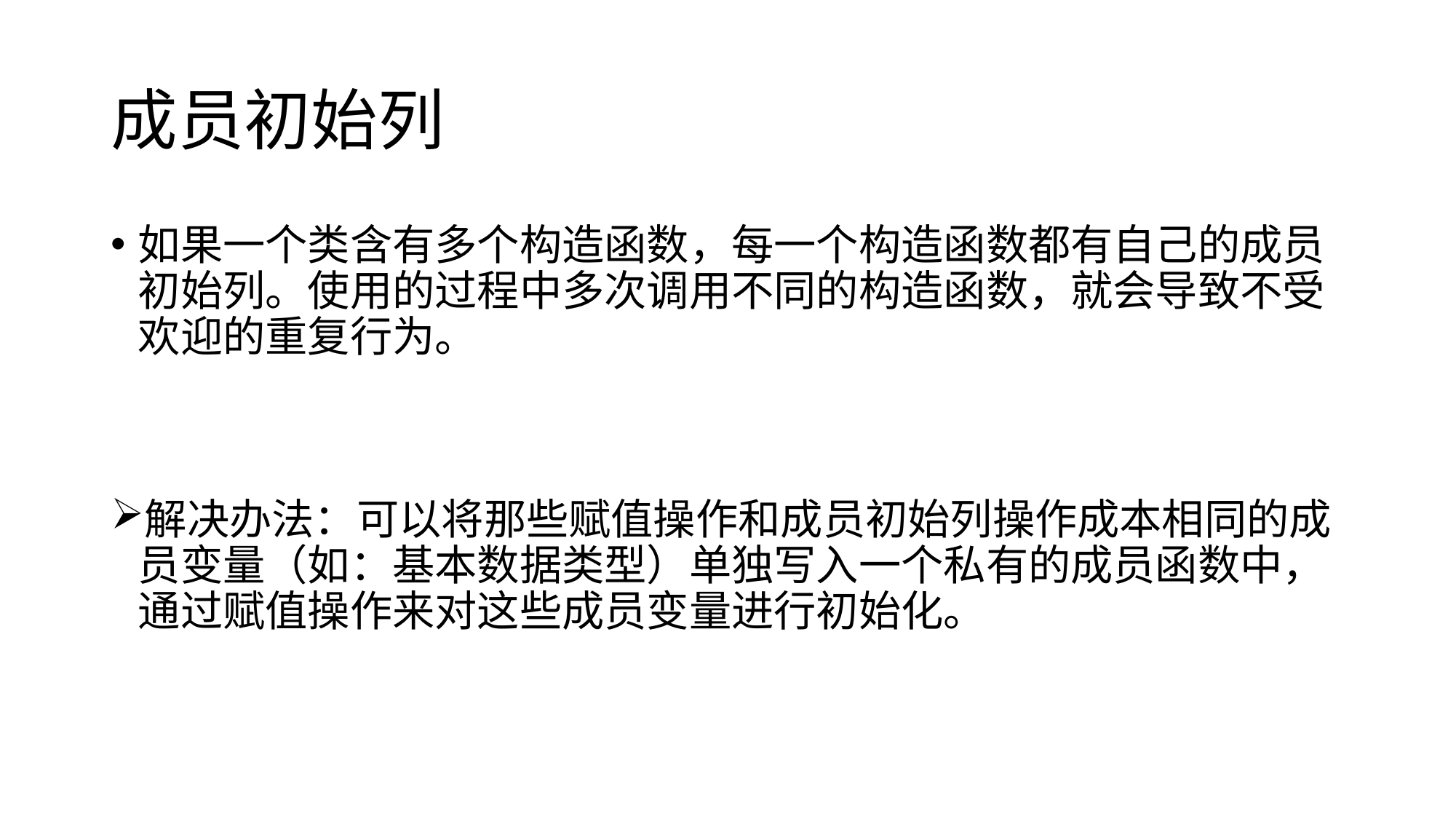

# 成员初始列
如果一个类含有多个构造函数，每一个构造函数都有自己的成员初始列。使用的过程中多次调用不同的构造函数，就会导致不受欢迎的重复行为。

解决办法：可以将那些赋值操作和成员初始列操作成本相同的成员变量（如：基本数据类型）单独写入一个私有的成员函数中，通过赋值操作来对这些成员变量进行初始化。